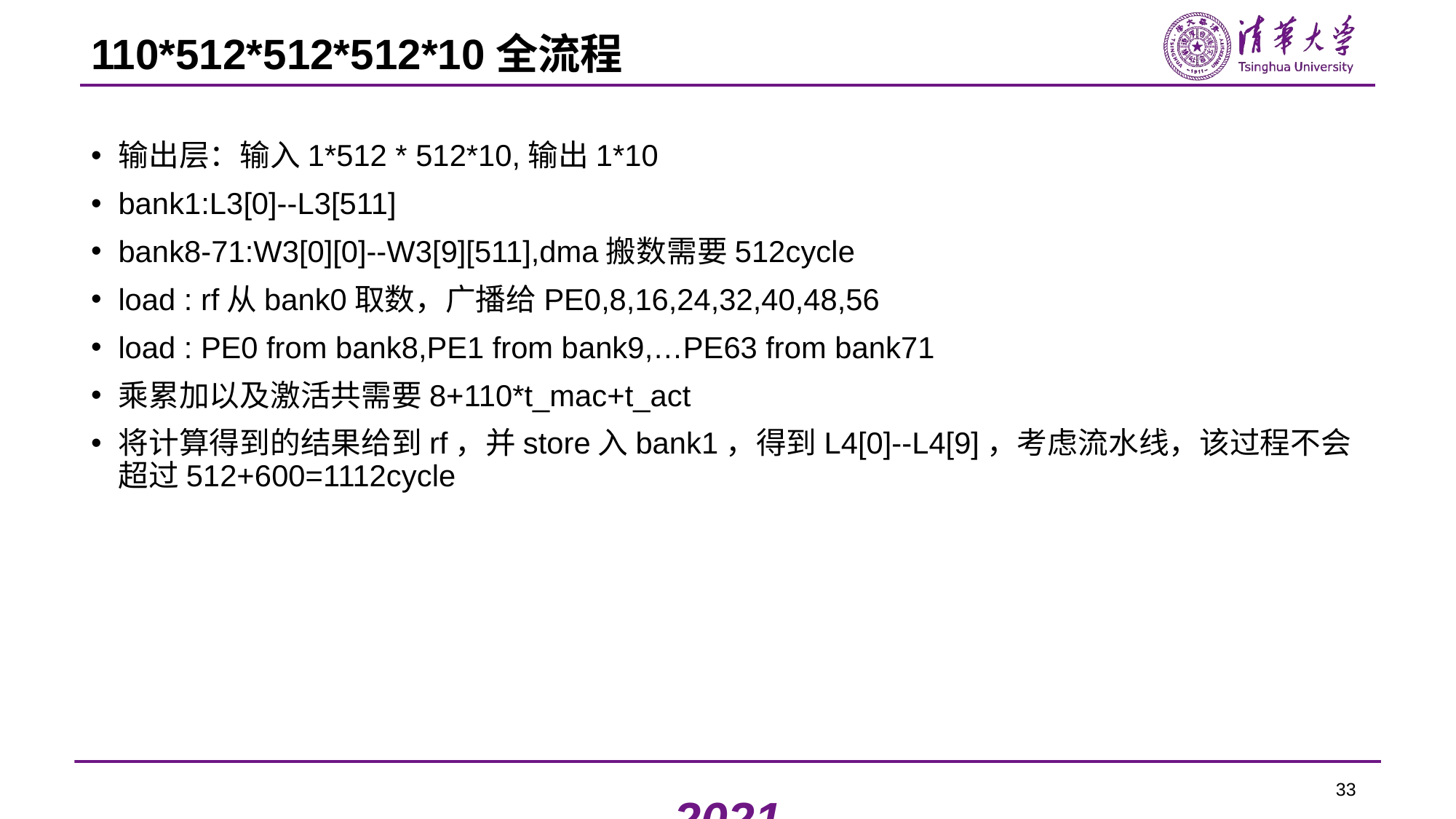

# 110*512*512*512*10全流程
输出层：输入1*512 * 512*10,输出1*10
bank1:L3[0]--L3[511]
bank8-71:W3[0][0]--W3[9][511],dma搬数需要512cycle
load : rf从bank0取数，广播给PE0,8,16,24,32,40,48,56
load : PE0 from bank8,PE1 from bank9,…PE63 from bank71
乘累加以及激活共需要8+110*t_mac+t_act
将计算得到的结果给到rf，并store入bank1，得到L4[0]--L4[9]，考虑流水线，该过程不会超过512+600=1112cycle
33